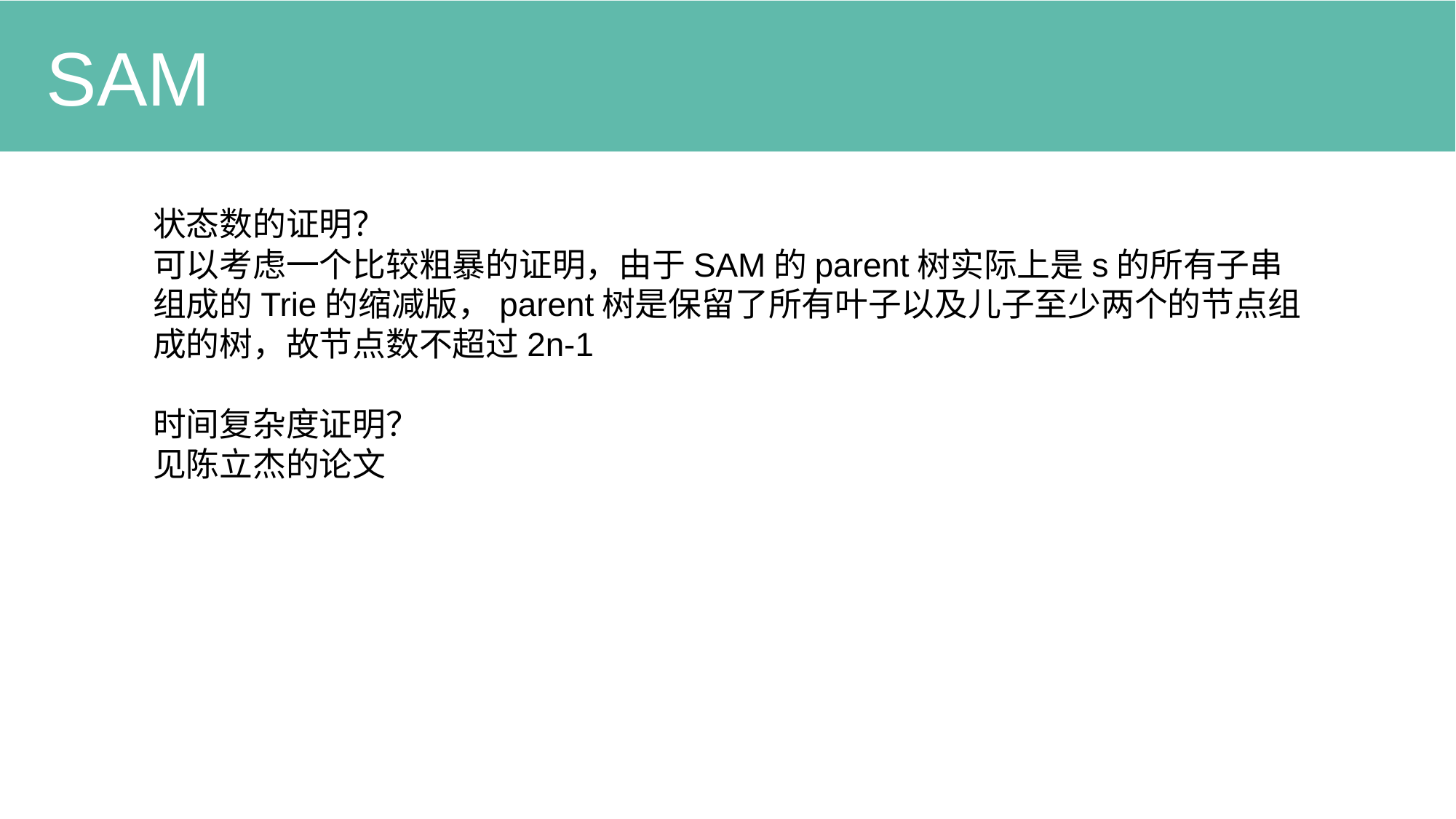

SAM
状态数的证明？
可以考虑一个比较粗暴的证明，由于SAM的parent树实际上是s的所有子串组成的Trie的缩减版，parent树是保留了所有叶子以及儿子至少两个的节点组成的树，故节点数不超过2n-1

时间复杂度证明？
见陈立杰的论文